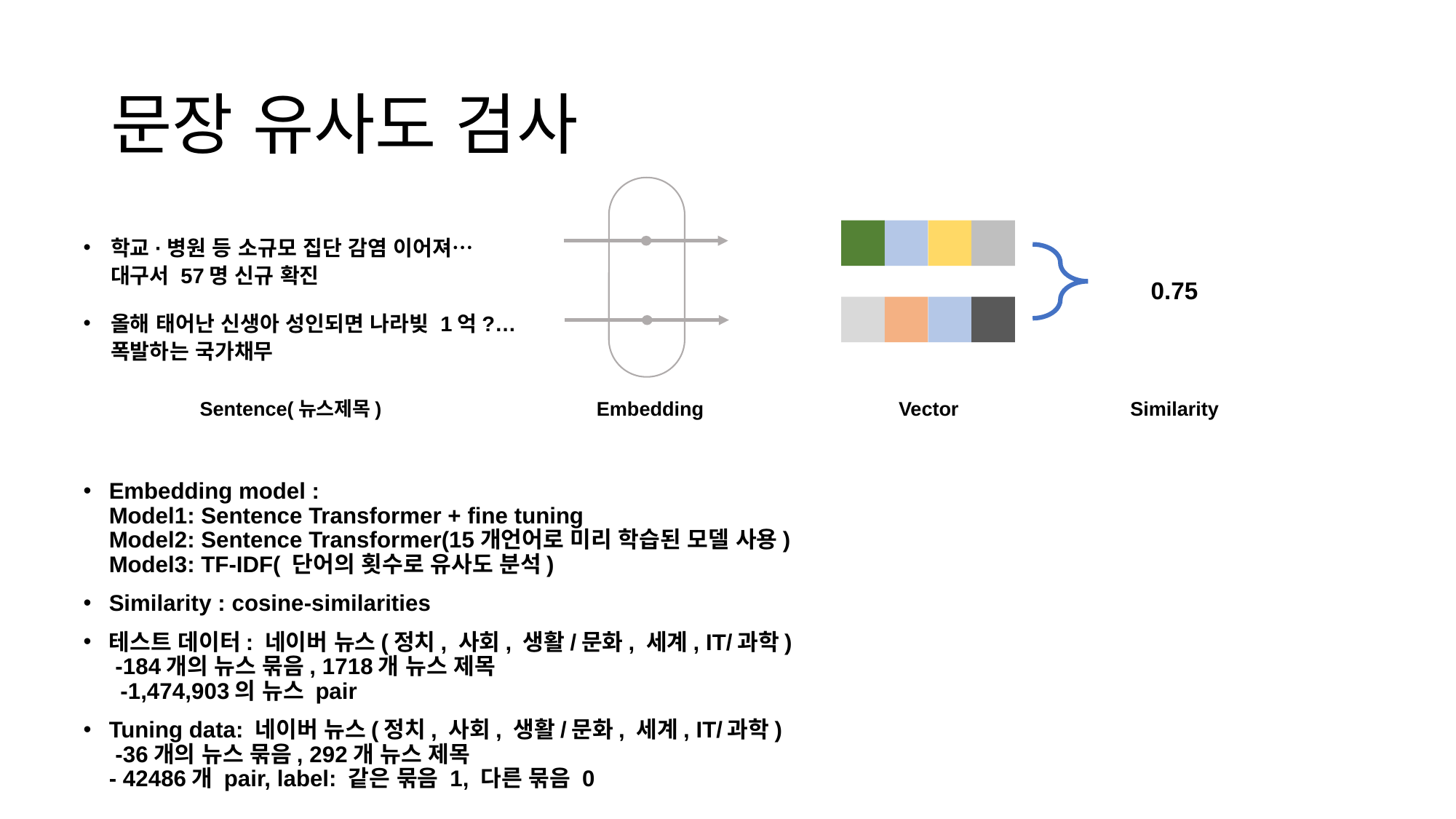

# 문장 유사도 검사

학교·병원 등 소규모 집단 감염 이어져…대구서 57명 신규 확진

0.75

올해 태어난 신생아 성인되면 나라빚 1억?…폭발하는 국가채무

Sentence(뉴스제목)
Embedding
Vector
Similarity
Embedding model :
Model1: Sentence Transformer + fine tuning
Model2: Sentence Transformer(15개언어로 미리 학습된 모델 사용)
Model3: TF-IDF( 단어의 횟수로 유사도 분석)
Similarity : cosine-similarities
테스트 데이터: 네이버 뉴스(정치, 사회, 생활/문화, 세계, IT/과학)
 -184개의 뉴스 묶음, 1718개 뉴스 제목
 -1,474,903의 뉴스 pair
Tuning data: 네이버 뉴스(정치, 사회, 생활/문화, 세계, IT/과학)
 -36개의 뉴스 묶음, 292개 뉴스 제목
- 42486개 pair, label: 같은 묶음 1, 다른 묶음 0